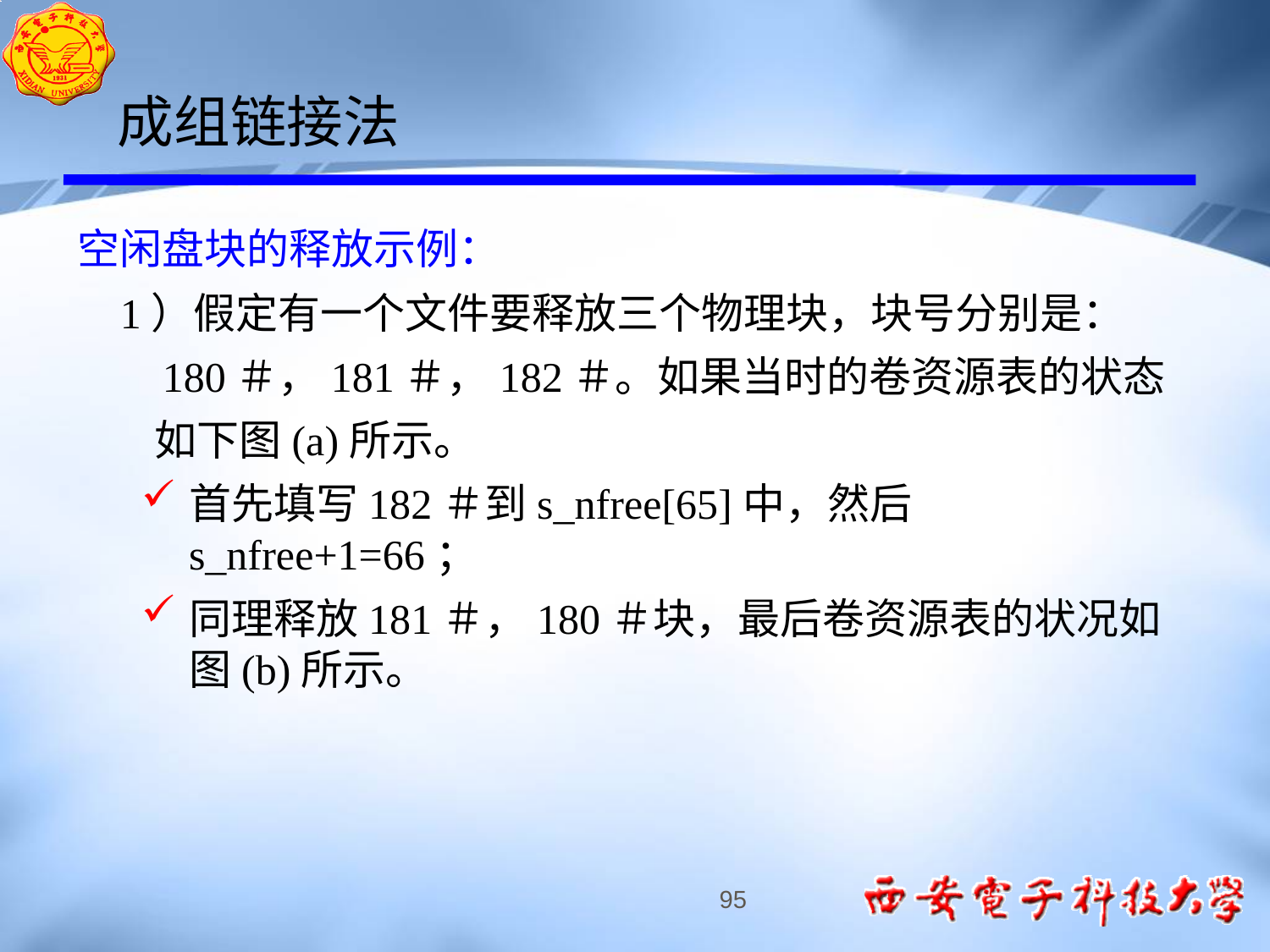

成组链接法
空闲盘块的释放示例：
    1）假定有一个文件要释放三个物理块，块号分别是：
        180＃，181＃，182＃。如果当时的卷资源表的状态
       如下图(a)所示。
首先填写182＃到s_nfree[65]中，然后s_nfree+1=66；
同理释放181＃，180＃块，最后卷资源表的状况如图(b)所示。

95